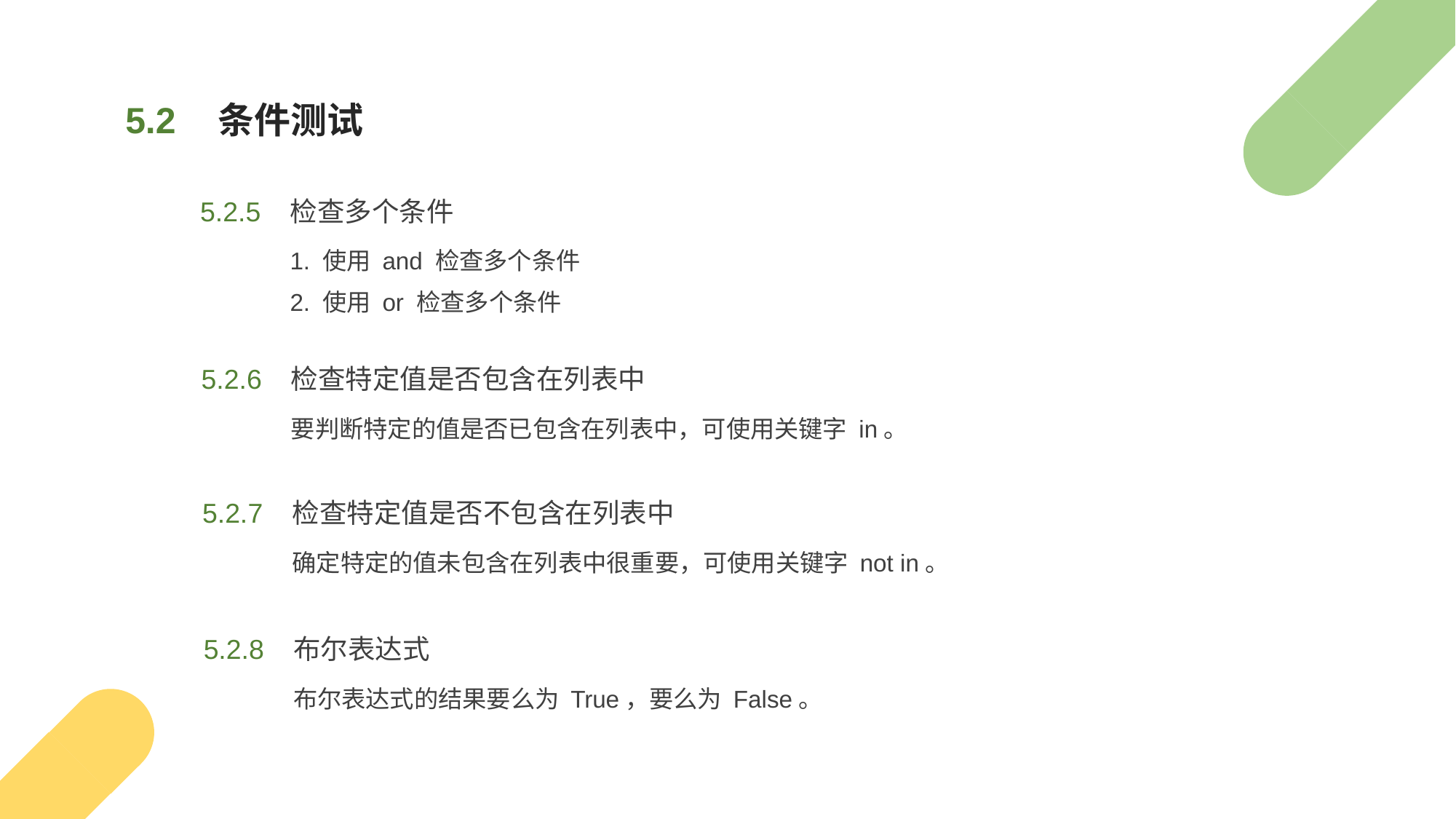

条件测试
5.2
检查多个条件
5.2.5
1. 使用 and 检查多个条件
2. 使用 or 检查多个条件
检查特定值是否包含在列表中
5.2.6
要判断特定的值是否已包含在列表中，可使用关键字 in。
检查特定值是否不包含在列表中
5.2.7
确定特定的值未包含在列表中很重要，可使用关键字 not in。
布尔表达式
5.2.8
布尔表达式的结果要么为 True，要么为 False。